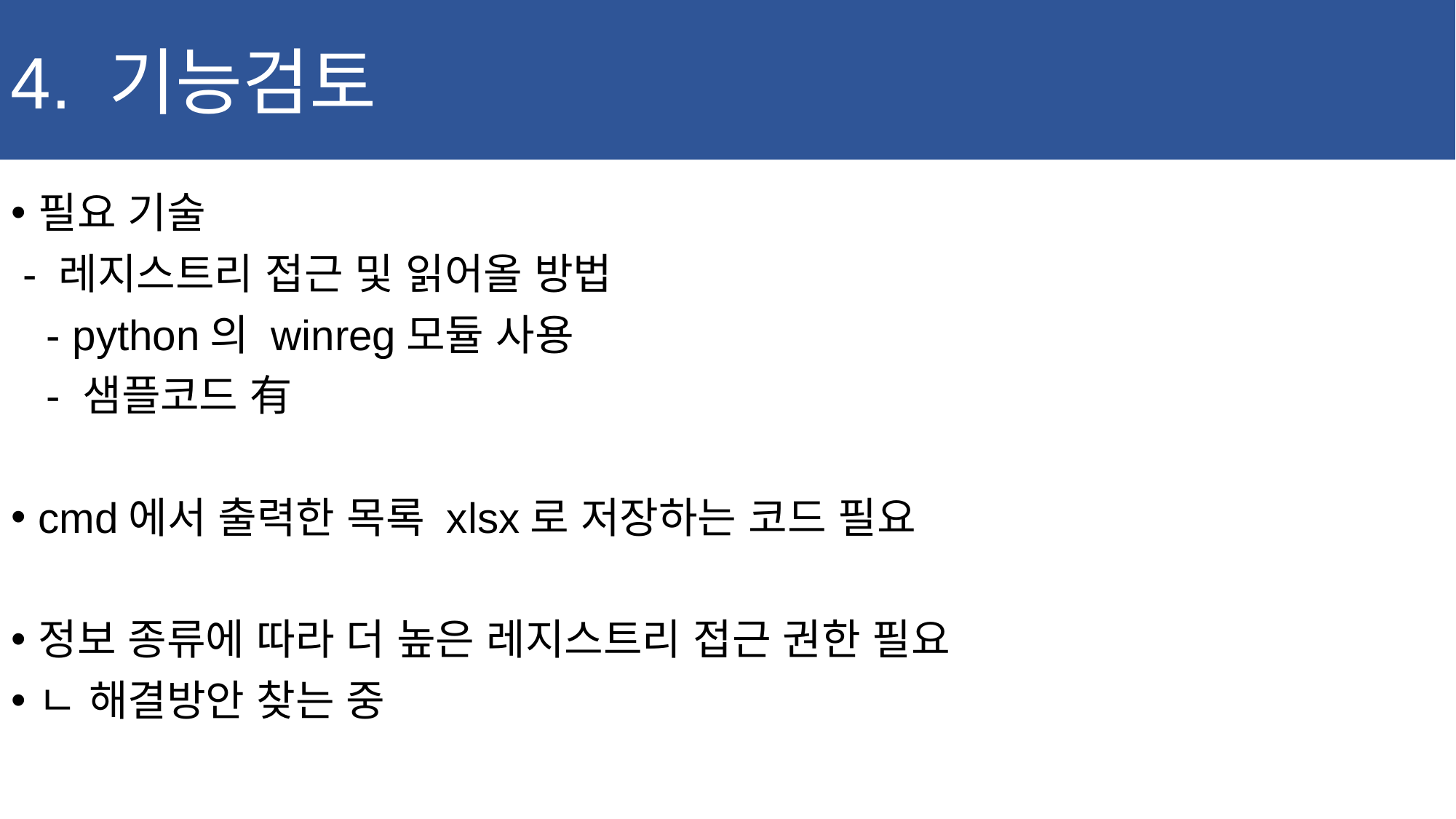

4. 기능검토
필요 기술
 - 레지스트리 접근 및 읽어올 방법
   - python의 winreg모듈 사용
   - 샘플코드 有

cmd에서 출력한 목록 xlsx로 저장하는 코드 필요

정보 종류에 따라 더 높은 레지스트리 접근 권한 필요
ㄴ 해결방안 찾는 중